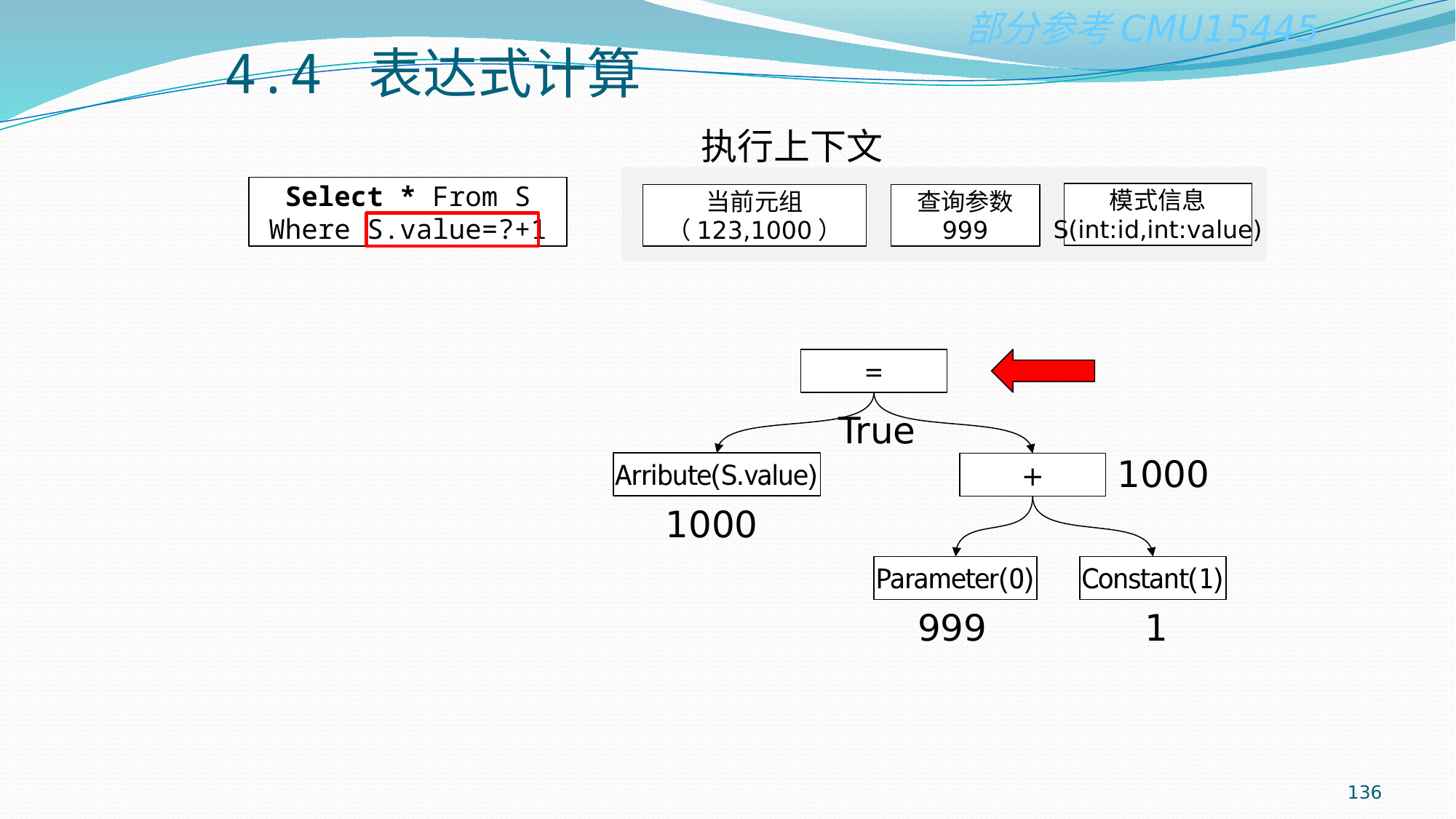

4.4 表达式计算
执行上下文

Select * From S
Where S.value=?+1
模式信息
S(int:id,int:value)
当前元组
（123,1000）
查询参数
999

=

True
1000
Arribute(S.value)
+
1000
Parameter(0)
Constant(1)
999
1
136